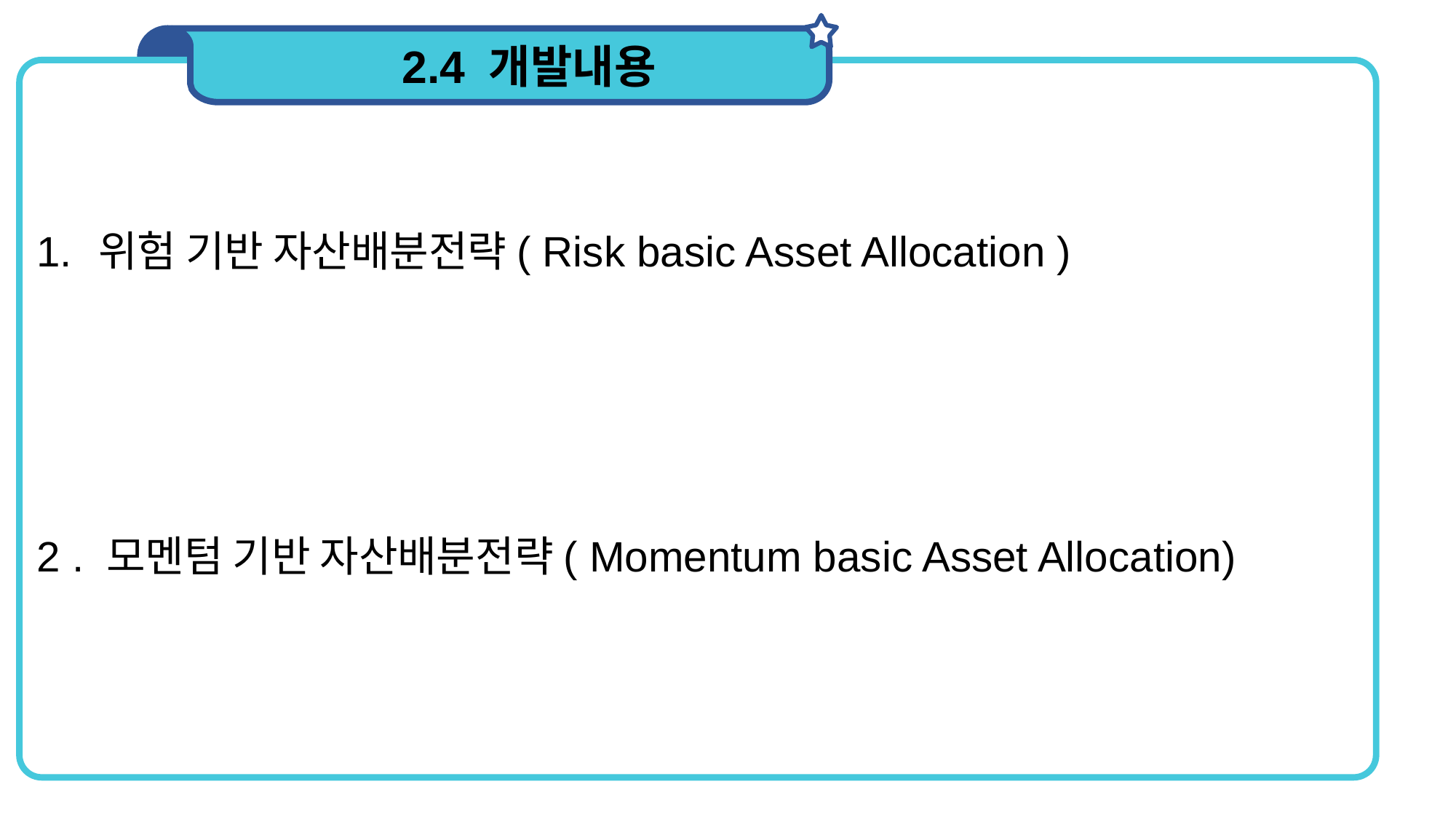

2.4 개발내용

위험 기반 자산배분전략( Risk basic Asset Allocation )

2 . 모멘텀 기반 자산배분전략( Momentum basic Asset Allocation)